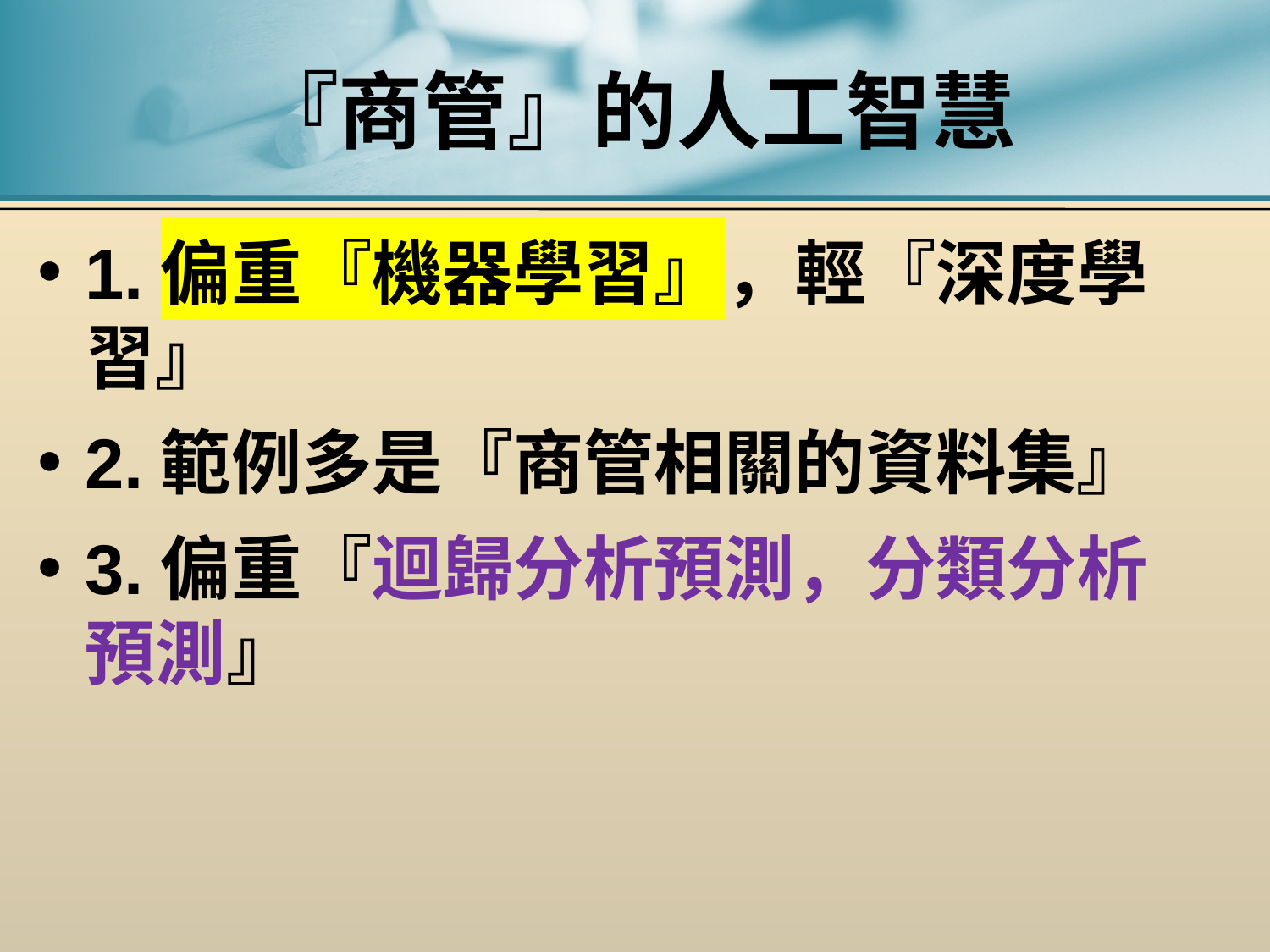

# 『商管』的人工智慧
1.偏重『機器學習』，輕『深度學習』
2.範例多是『商管相關的資料集』
3.偏重『迴歸分析預測，分類分析預測』